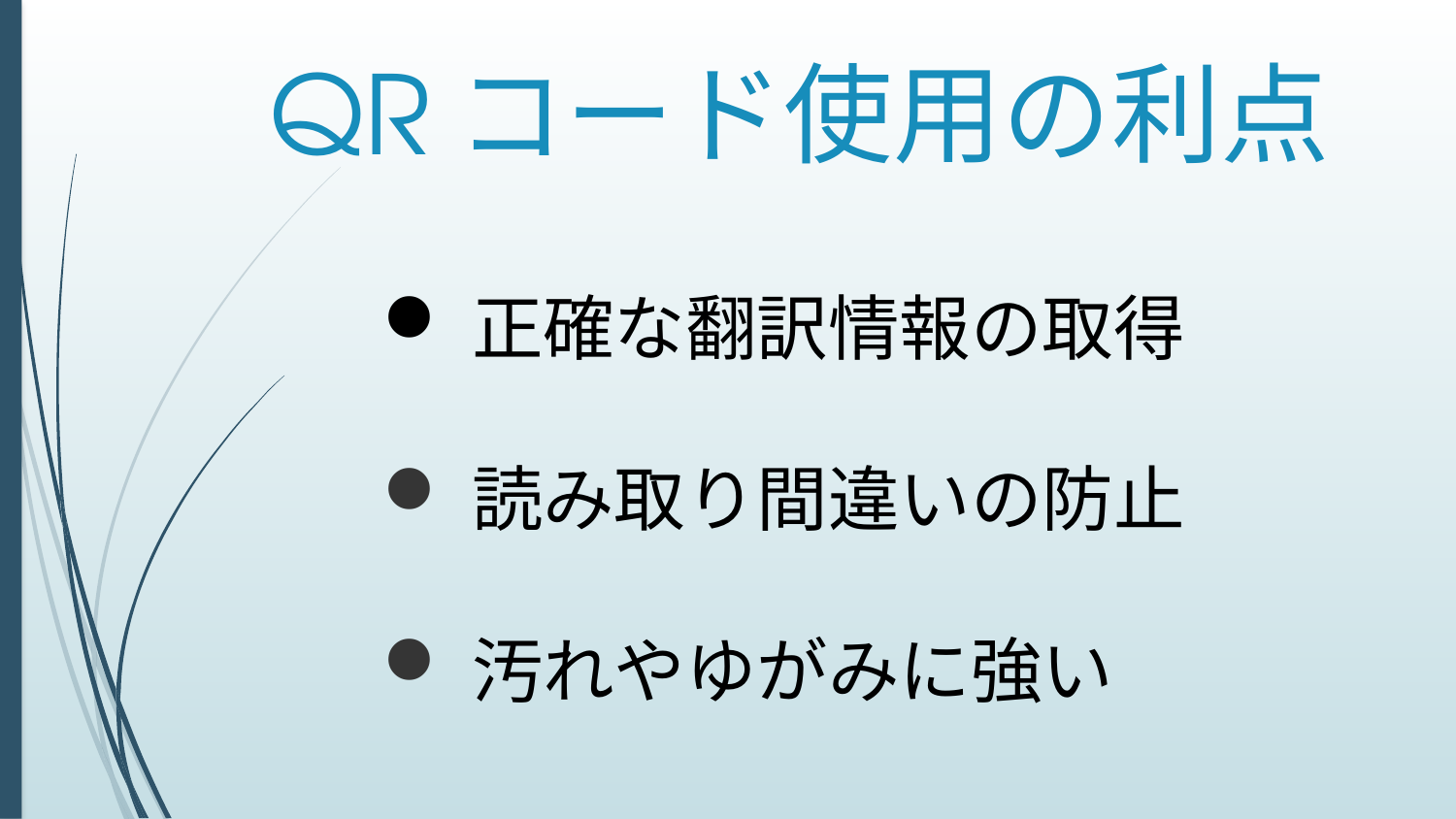

# QRコード使用の利点
正確な翻訳情報の取得
読み取り間違いの防止
汚れやゆがみに強い